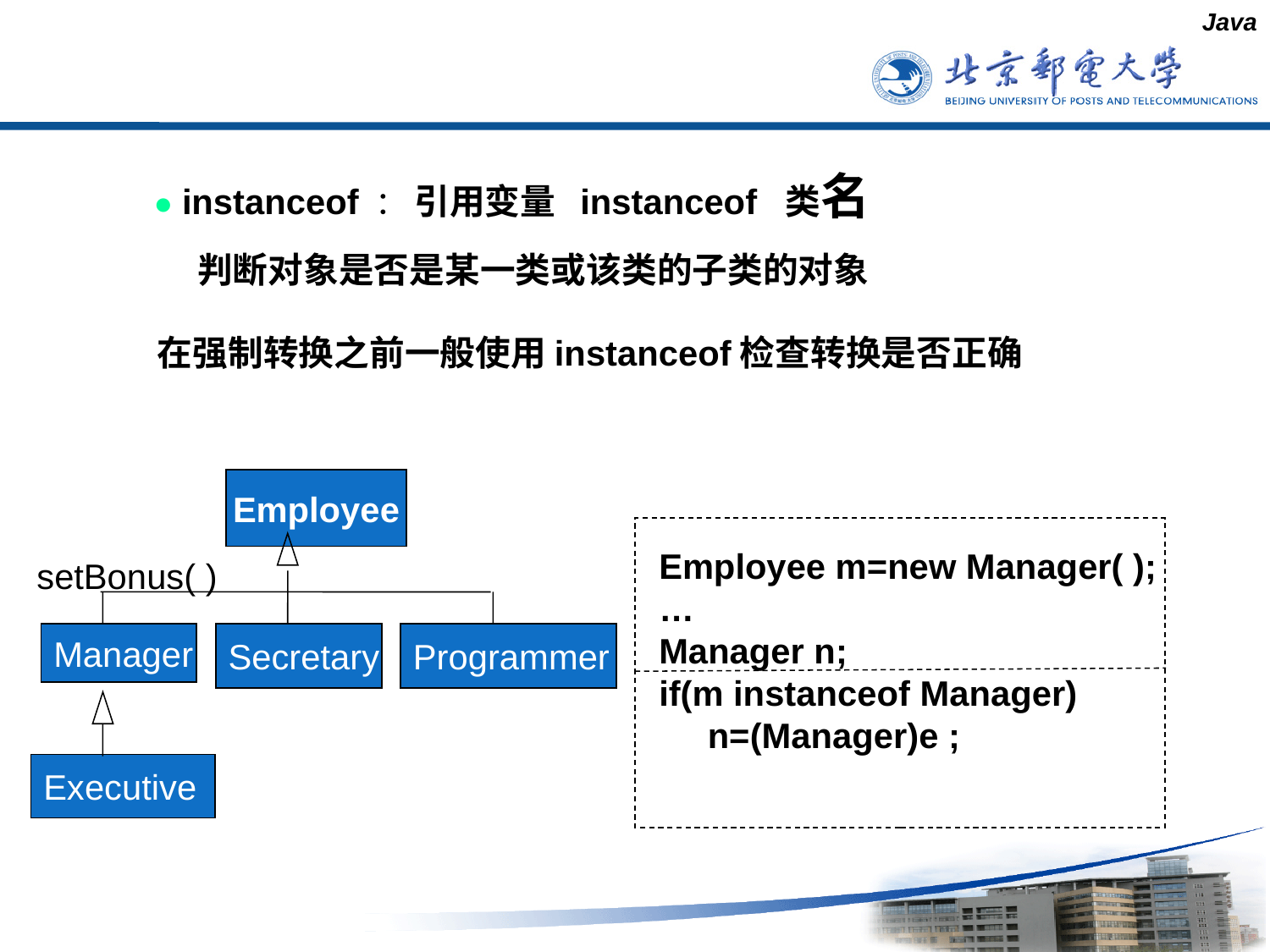

Java
强制类型转换
    ● instanceof ： 引用变量  instanceof  类名
      判断对象是否是某一类或该类的子类的对象

在强制转换之前一般使用instanceof检查转换是否正确
Employee

Manager
Secretary
Programmer

Executive

Employee m=new Manager( );
…
Manager n;
if(m instanceof Manager)
     n=(Manager)e ;
setBonus( )